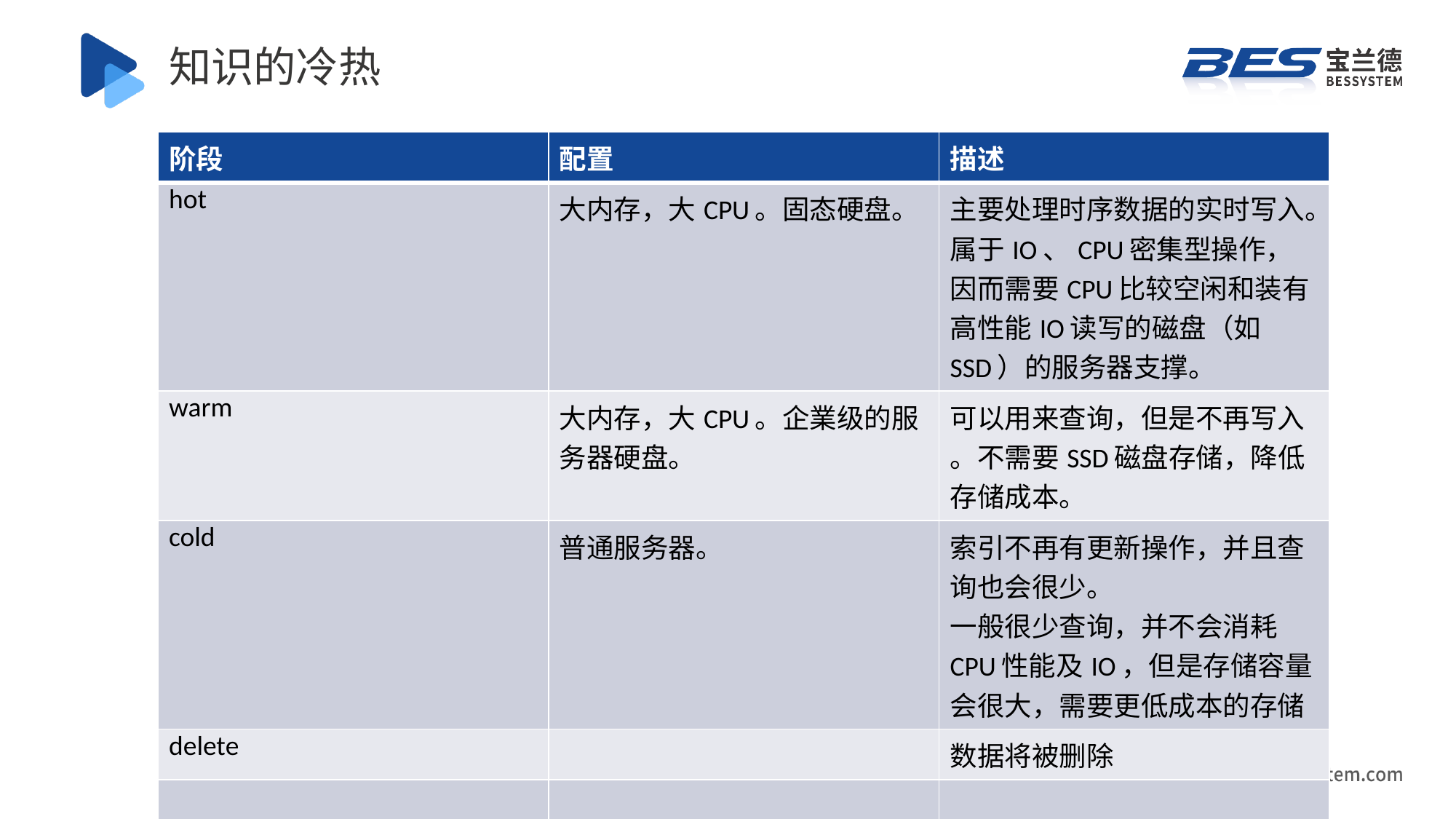

# 知识的冷热
| 阶段 | 配置 | 描述 |
| --- | --- | --- |
| hot | 大内存，大CPU。固态硬盘。 | 主要处理时序数据的实时写入。 属于IO、CPU密集型操作，因而需要CPU比较空闲和装有高性能IO读写的磁盘（如SSD）的服务器支撑。 |
| warm | 大内存，大CPU。企業级的服务器硬盘。 | 可以用来查询，但是不再写入 。不需要SSD磁盘存储，降低存储成本。 |
| cold | 普通服务器。 | 索引不再有更新操作，并且查询也会很少。 一般很少查询，并不会消耗CPU性能及IO，但是存储容量会很大，需要更低成本的存储 |
| delete |  | 数据将被删除 |
|  |  |  |